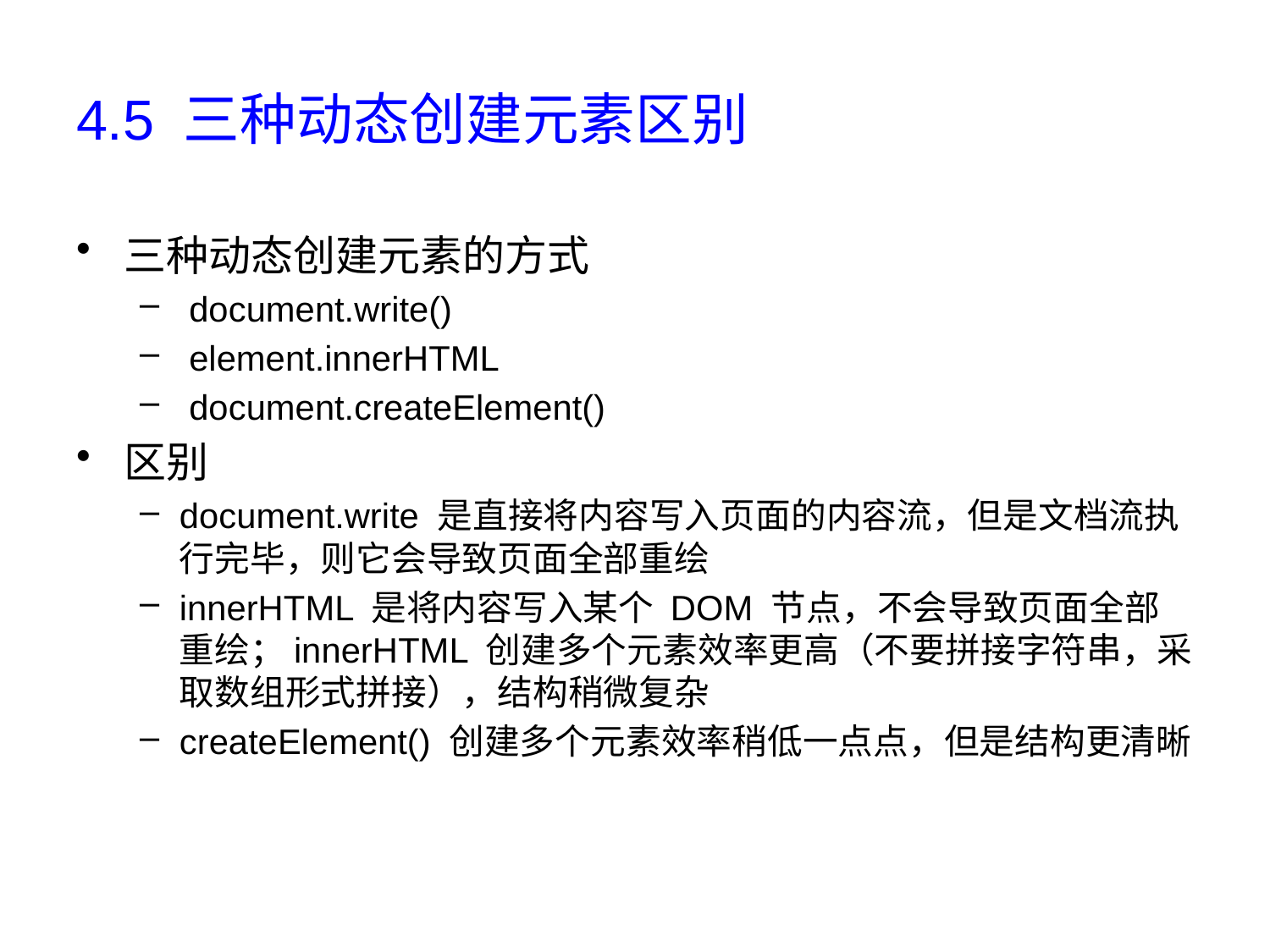

# 4.5 三种动态创建元素区别
三种动态创建元素的方式
 document.write()
 element.innerHTML
 document.createElement()
区别
document.write 是直接将内容写入页面的内容流，但是文档流执行完毕，则它会导致页面全部重绘
innerHTML 是将内容写入某个 DOM 节点，不会导致页面全部重绘；innerHTML 创建多个元素效率更高（不要拼接字符串，采取数组形式拼接），结构稍微复杂
createElement() 创建多个元素效率稍低一点点，但是结构更清晰